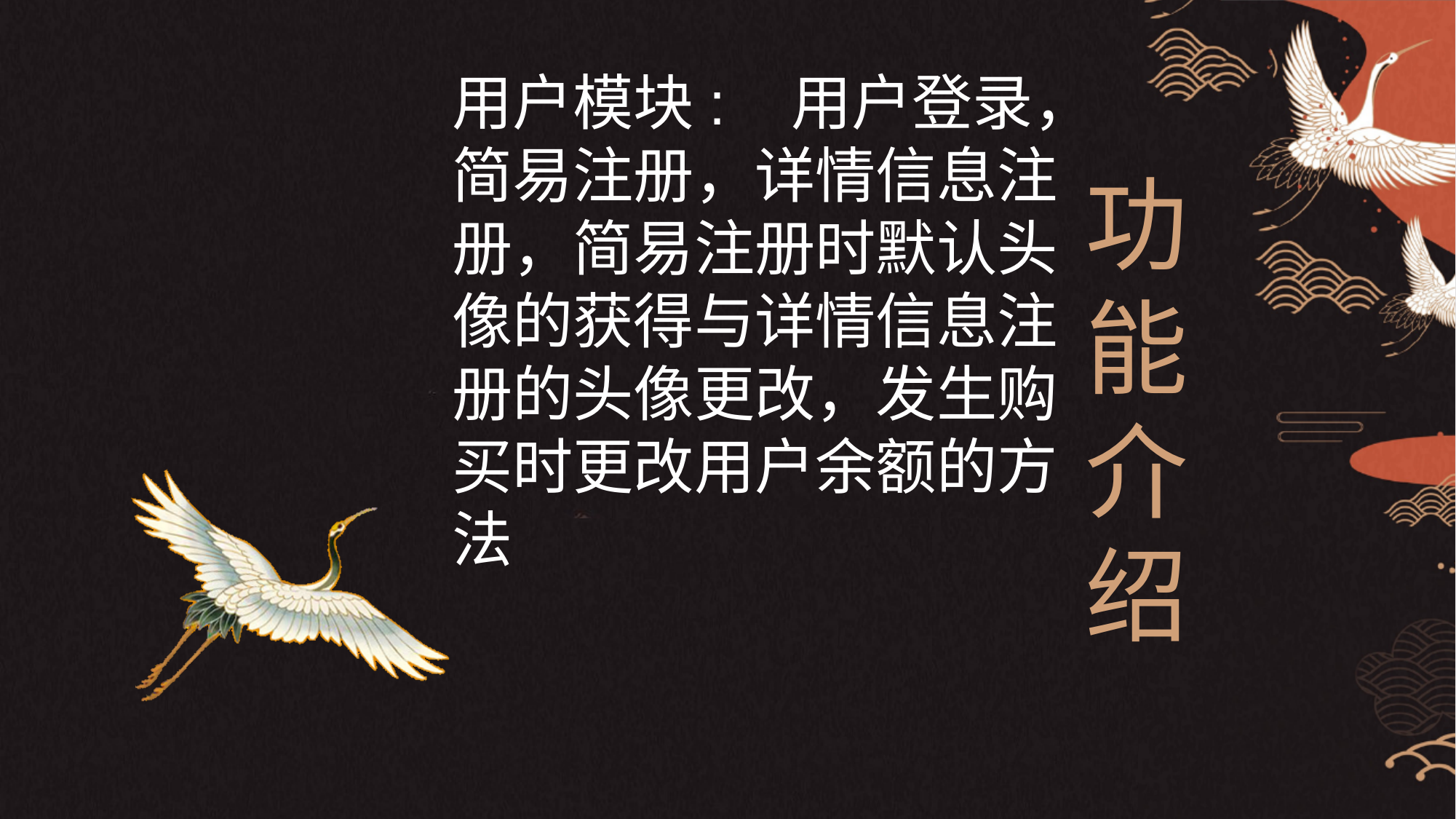

用户模块:   用户登录，简易注册，详情信息注册，简易注册时默认头像的获得与详情信息注册的头像更改，发生购买时更改用户余额的方法
# 功能介绍